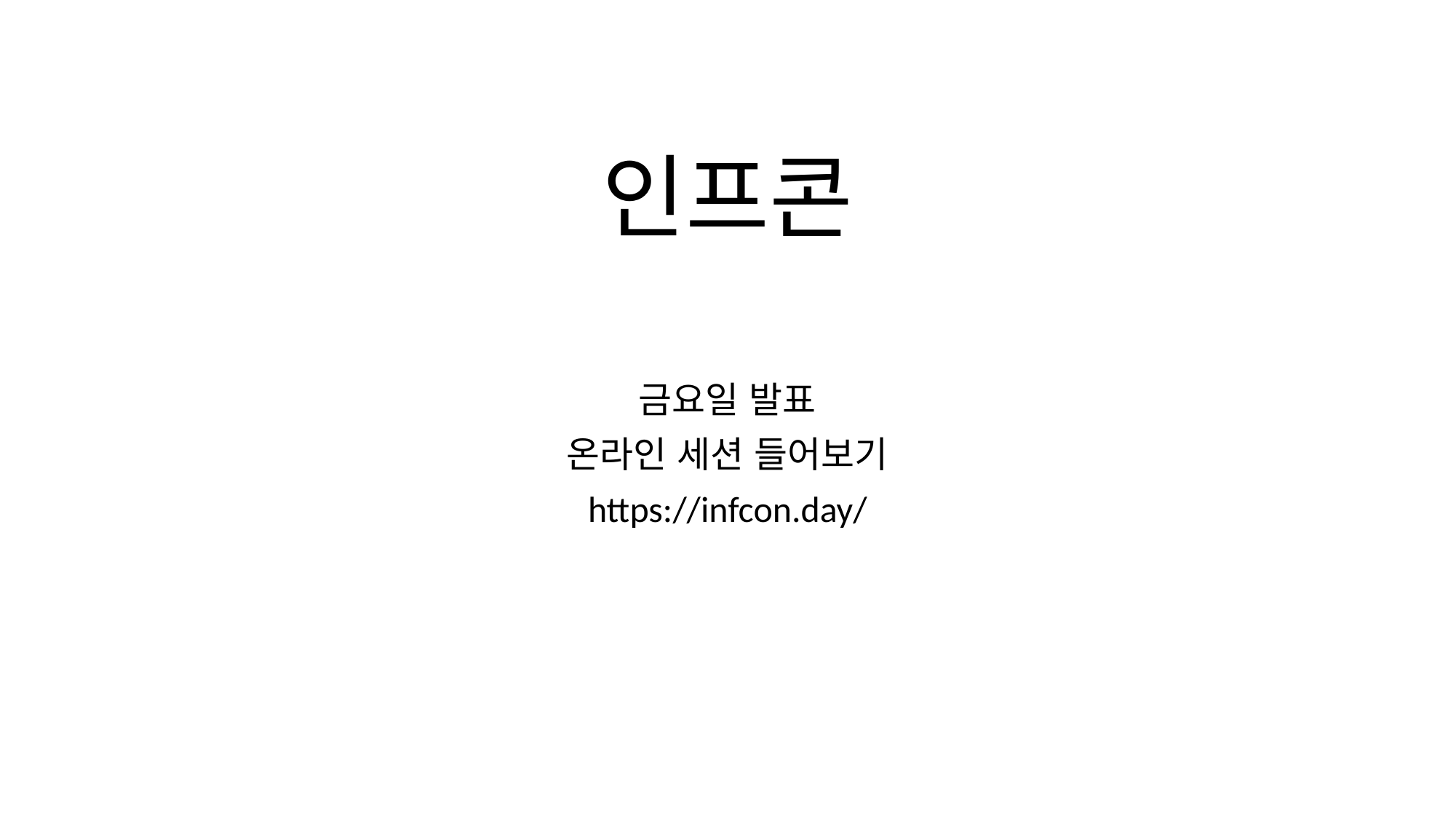

# 인프콘

금요일 발표
온라인 세션 들어보기
https://infcon.day/